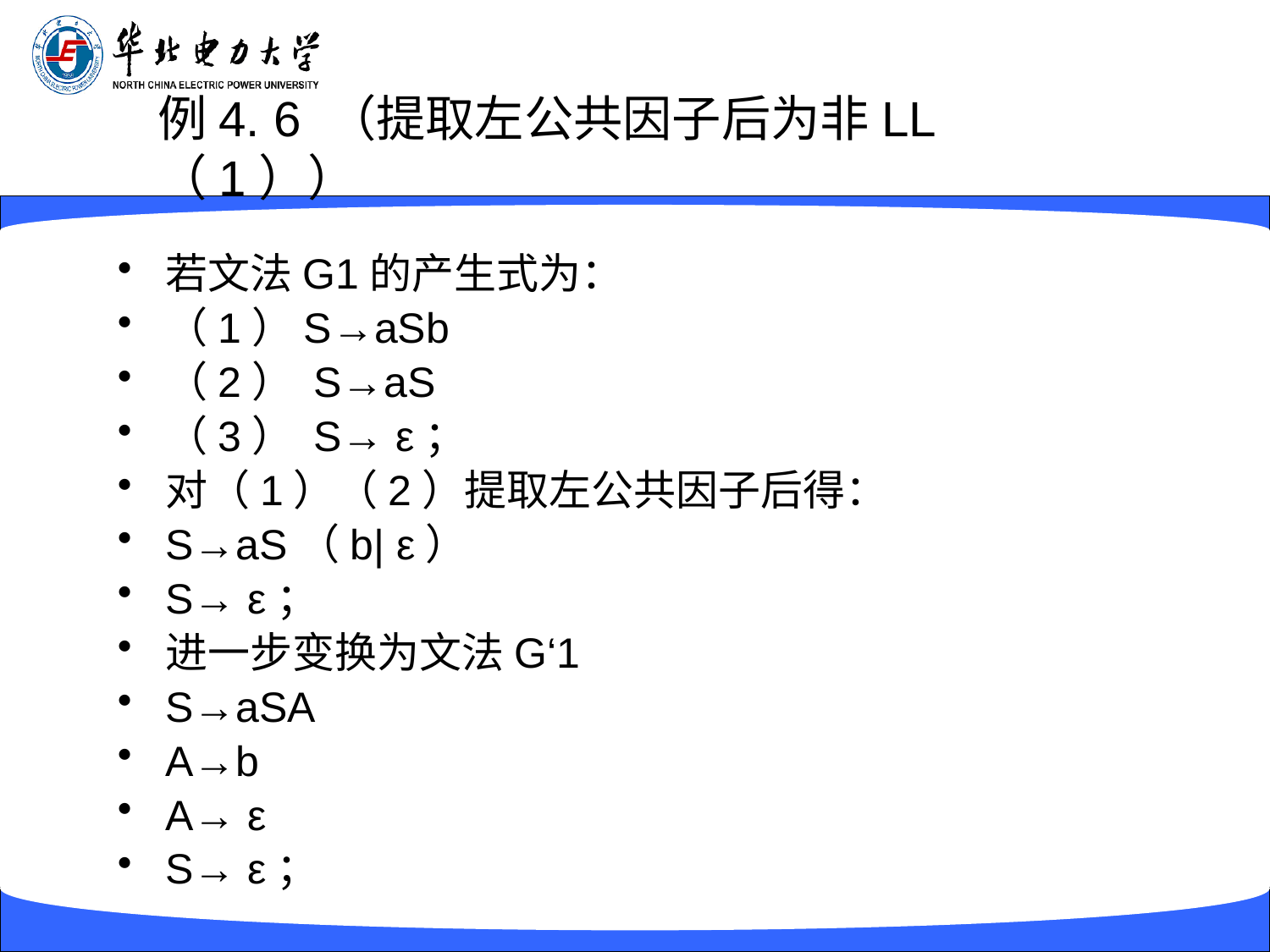

# 例4. 6 （提取左公共因子后为非LL（1））
若文法G1的产生式为：
（1）S→aSb
（2） S→aS
（3） S→ ε；
对（1）（2）提取左公共因子后得：
S→aS（b| ε）
S→ ε；
进一步变换为文法G‘1
S→aSA
A→b
A→ ε
S→ ε；